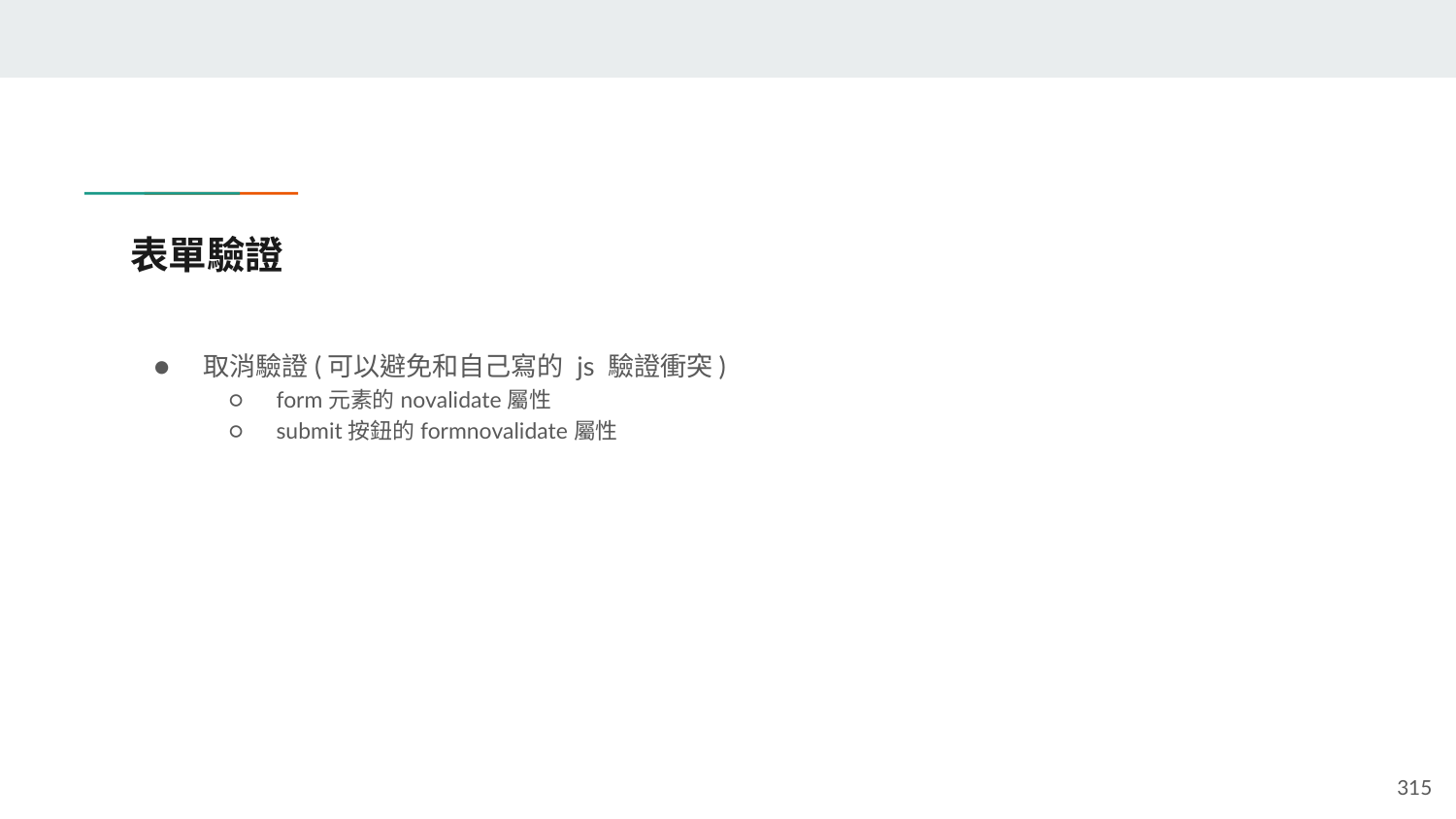

# 表單驗證
取消驗證(可以避免和自己寫的 js 驗證衝突)
form元素的novalidate屬性
submit按鈕的formnovalidate屬性
315